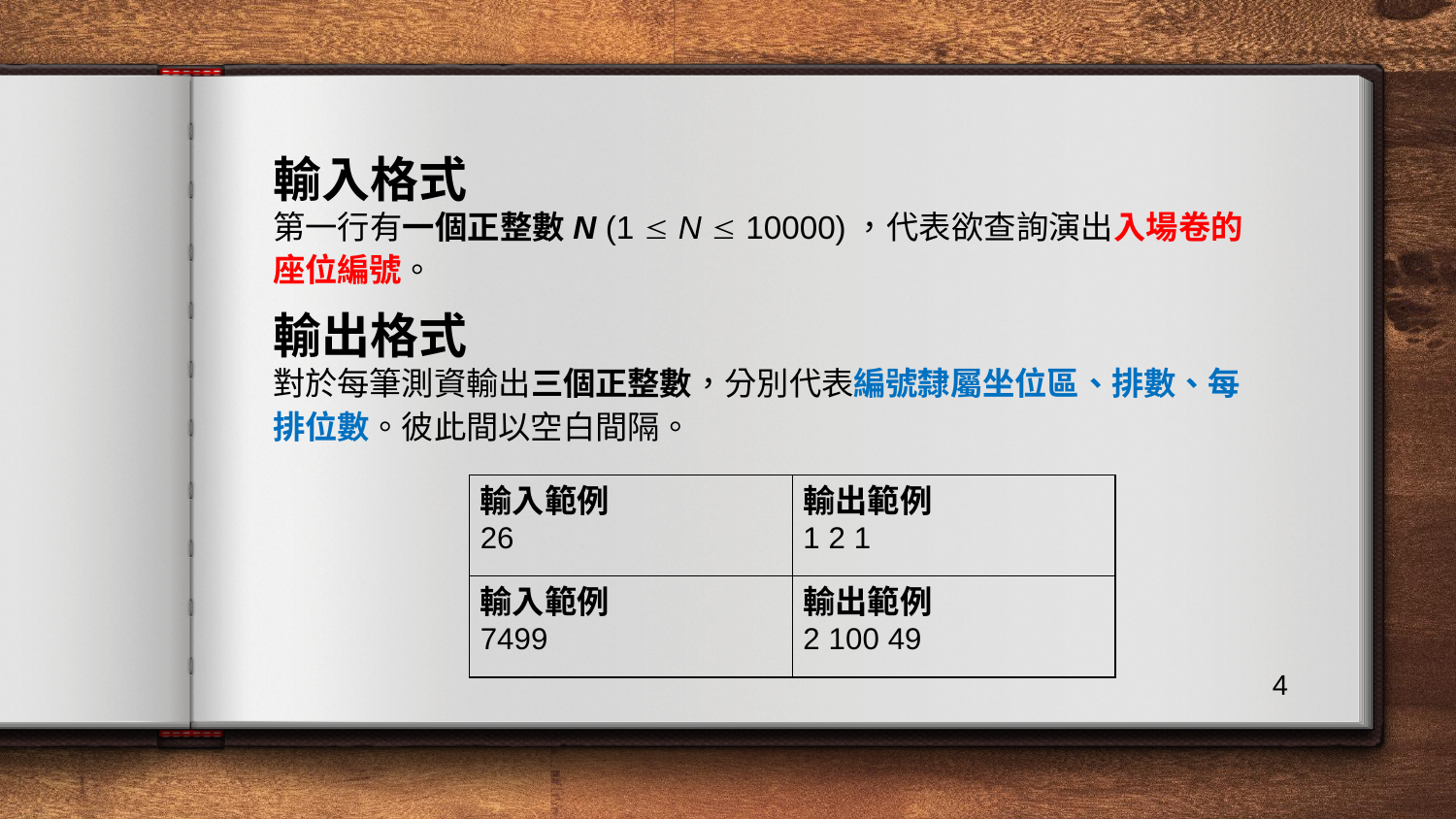

輸入格式
第一行有一個正整數N (1 ≤ N ≤ 10000)，代表欲查詢演出入場卷的座位編號。
輸出格式
對於每筆測資輸出三個正整數，分別代表編號隸屬坐位區、排數、每排位數。彼此間以空白間隔。
| 輸入範例 26 | 輸出範例 1 2 1 |
| --- | --- |
| 輸入範例 7499 | 輸出範例 2 100 49 |
4